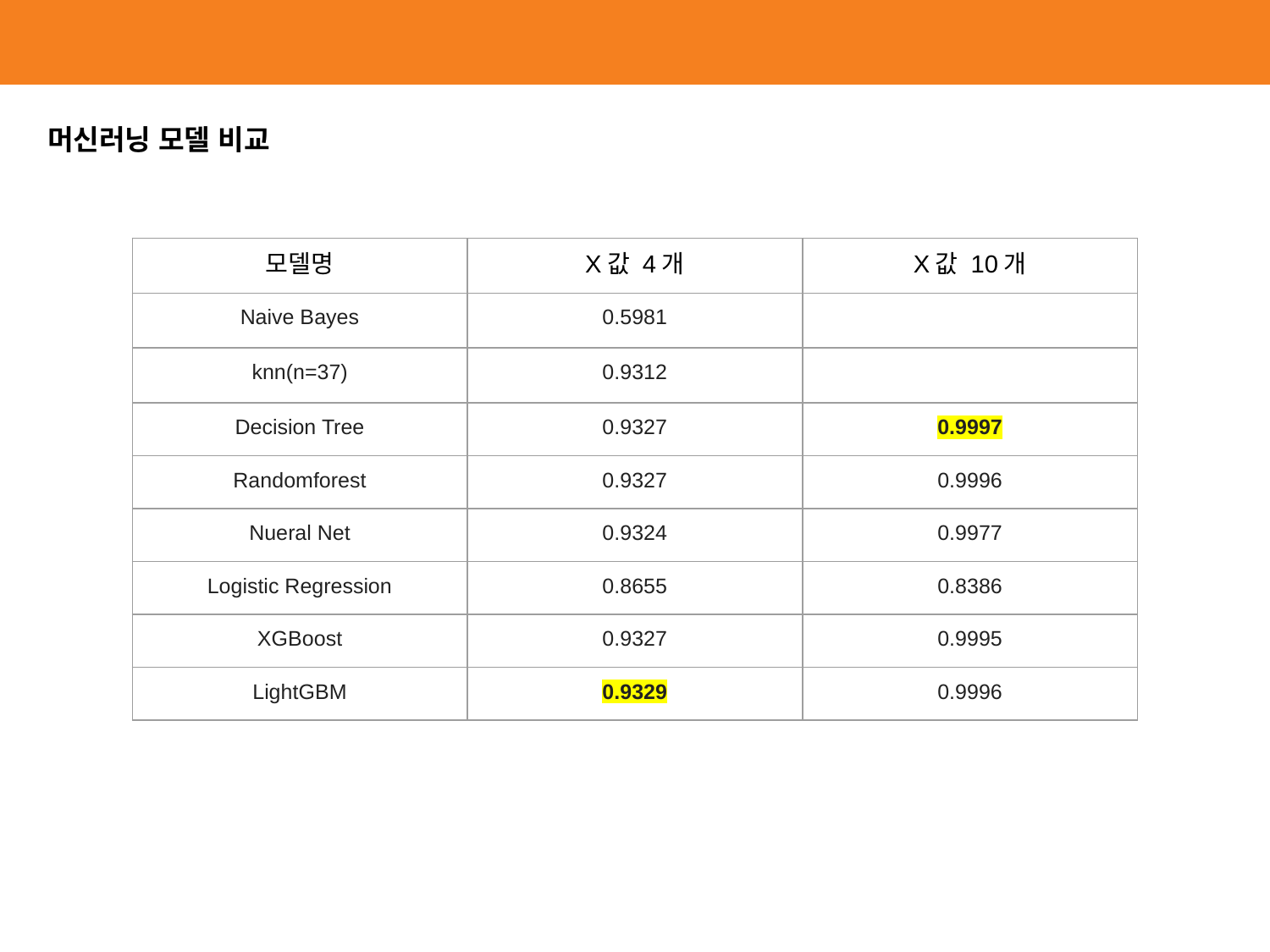

머신러닝 모델 비교
| 모델명 | X값 4개 | X값 10개 |
| --- | --- | --- |
| Naive Bayes | 0.5981 |  |
| knn(n=37) | 0.9312 |  |
| Decision Tree | 0.9327 | 0.9997 |
| Randomforest | 0.9327 | 0.9996 |
| Nueral Net | 0.9324 | 0.9977 |
| Logistic Regression | 0.8655 | 0.8386 |
| XGBoost | 0.9327 | 0.9995 |
| LightGBM | 0.9329 | 0.9996 |